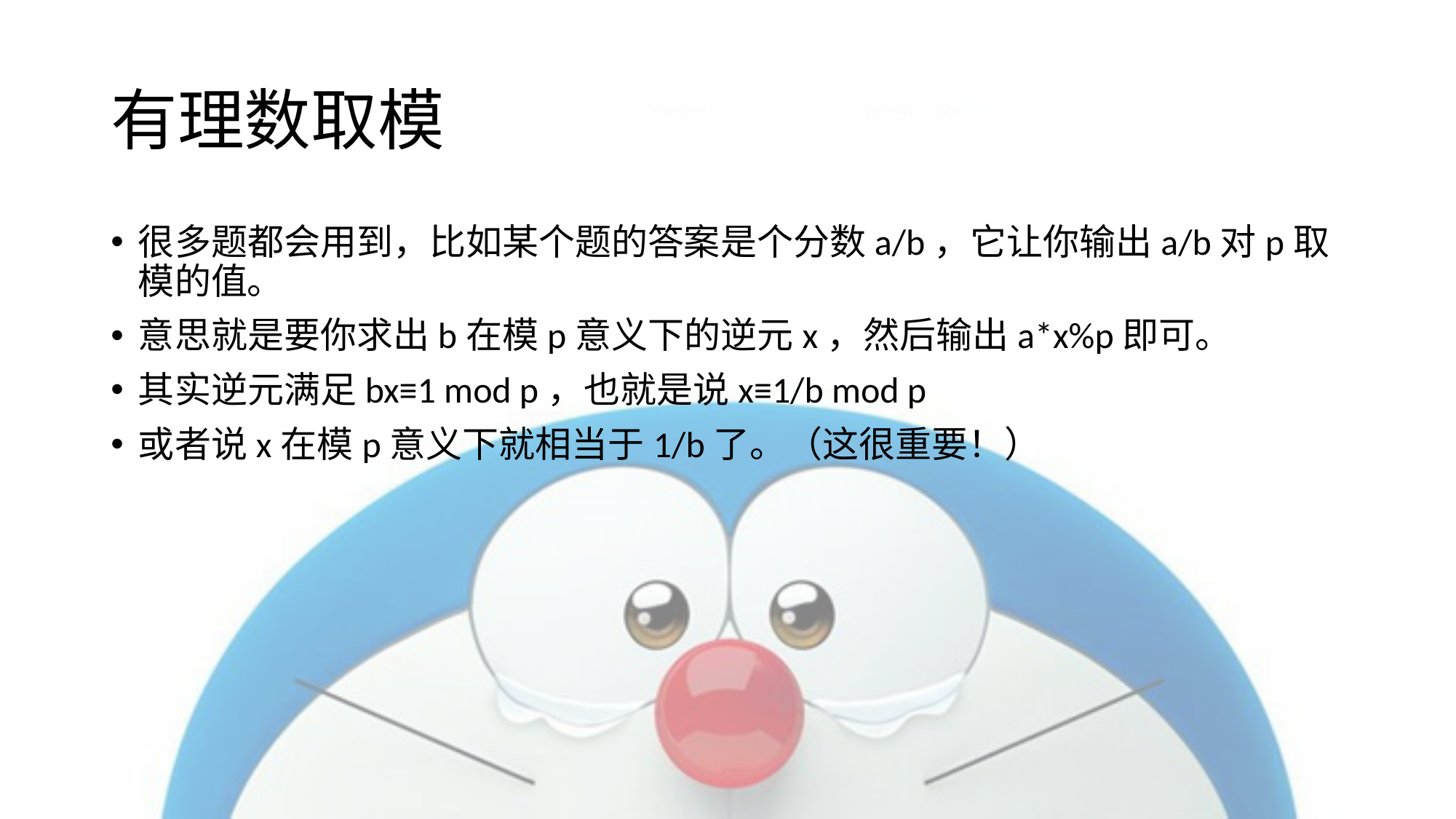

# 有理数取模
很多题都会用到，比如某个题的答案是个分数a/b，它让你输出a/b对p取模的值。
意思就是要你求出b在模p意义下的逆元x，然后输出a*x%p即可。
其实逆元满足bx≡1 mod p，也就是说x≡1/b mod p
或者说x在模p意义下就相当于1/b了。（这很重要！）